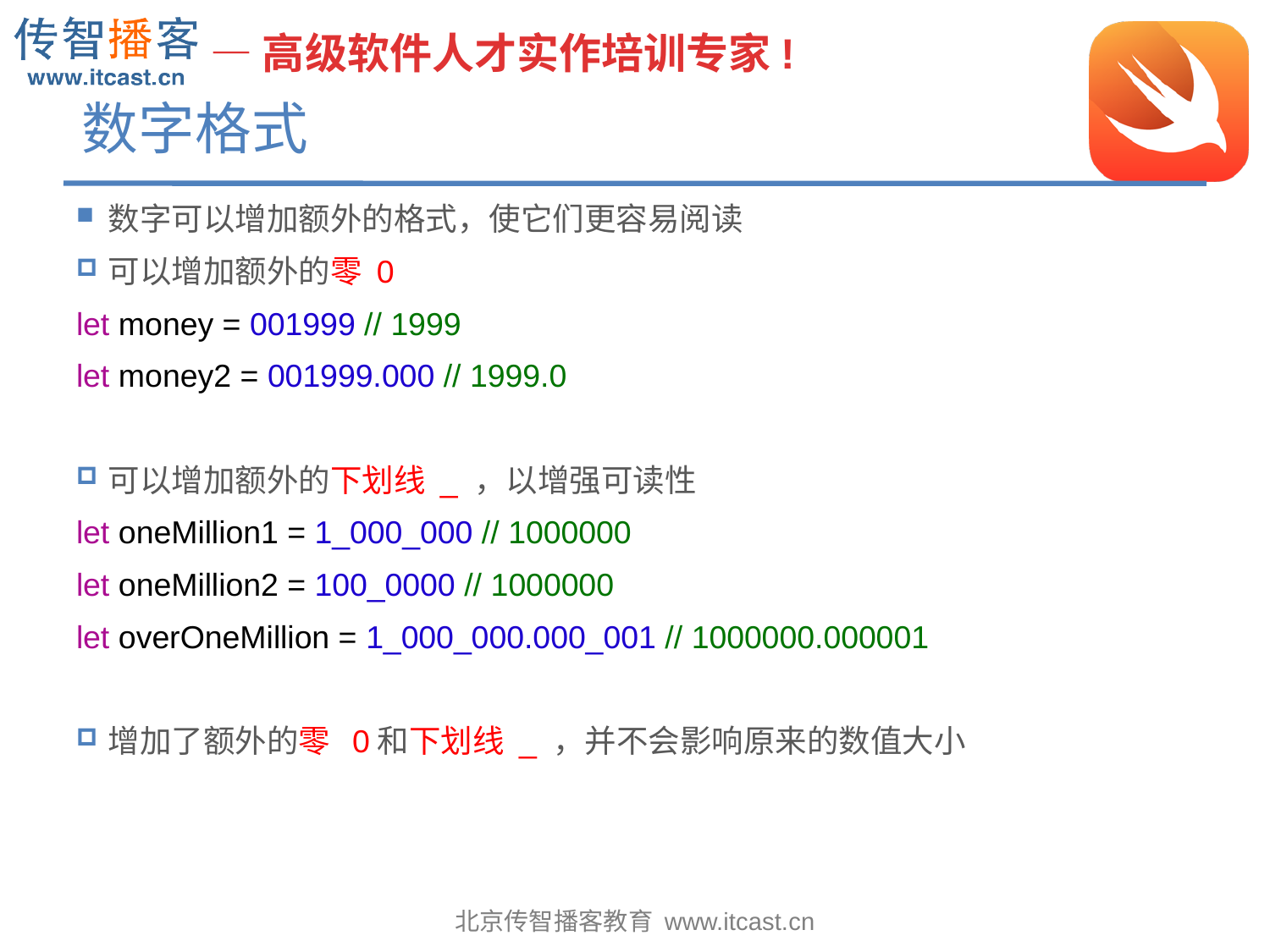

# 数字格式
数字可以增加额外的格式，使它们更容易阅读
可以增加额外的零 0
let money = 001999 // 1999
let money2 = 001999.000 // 1999.0

可以增加额外的下划线 _ ，以增强可读性
let oneMillion1 = 1_000_000 // 1000000
let oneMillion2 = 100_0000 // 1000000
let overOneMillion = 1_000_000.000_001 // 1000000.000001

增加了额外的零  0和下划线 _ ，并不会影响原来的数值大小